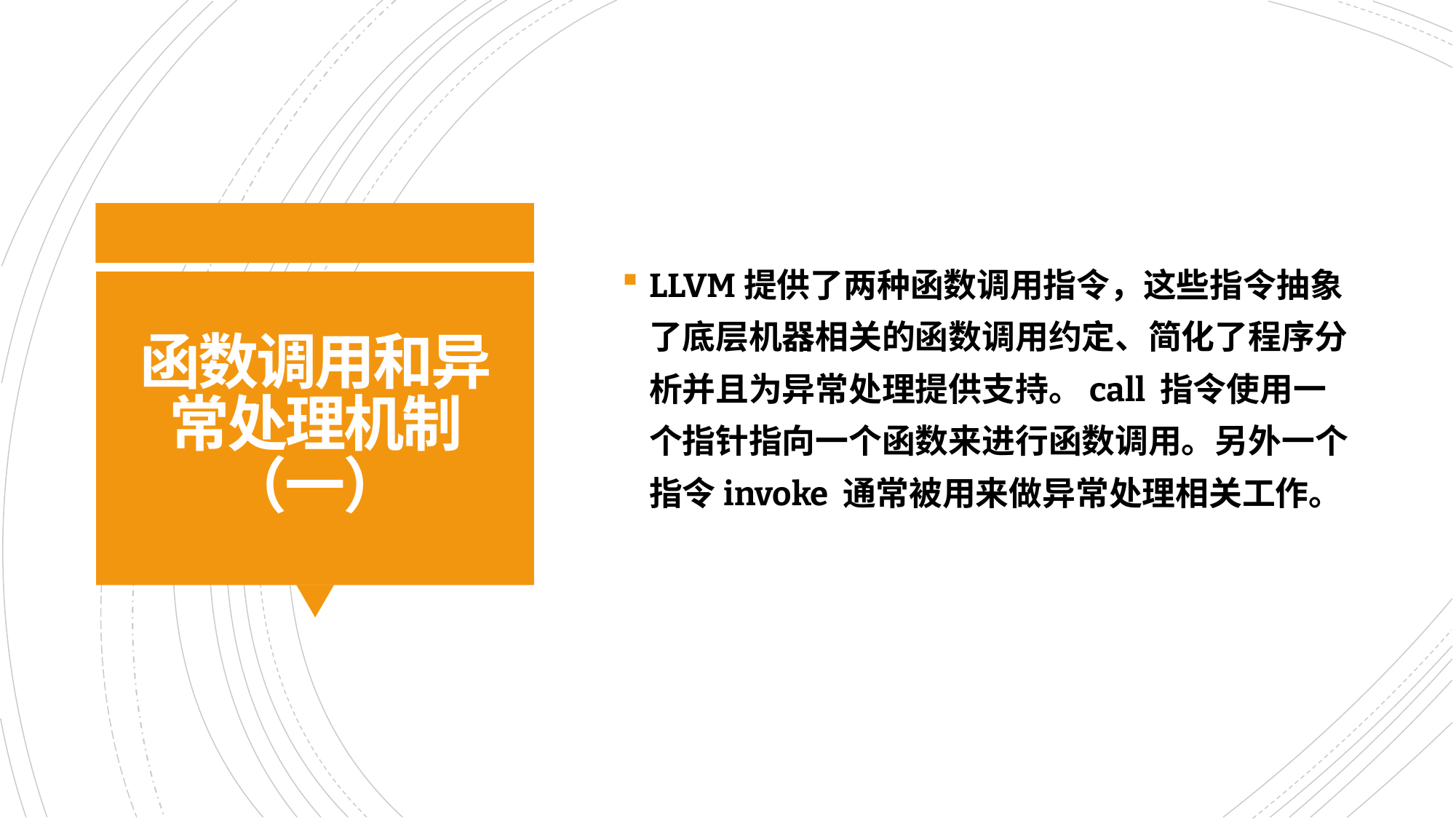

LLVM提供了两种函数调用指令，这些指令抽象了底层机器相关的函数调用约定、简化了程序分析并且为异常处理提供支持。call 指令使用一个指针指向一个函数来进行函数调用。另外一个指令invoke 通常被用来做异常处理相关工作。

# 函数调用和异常处理机制（一）